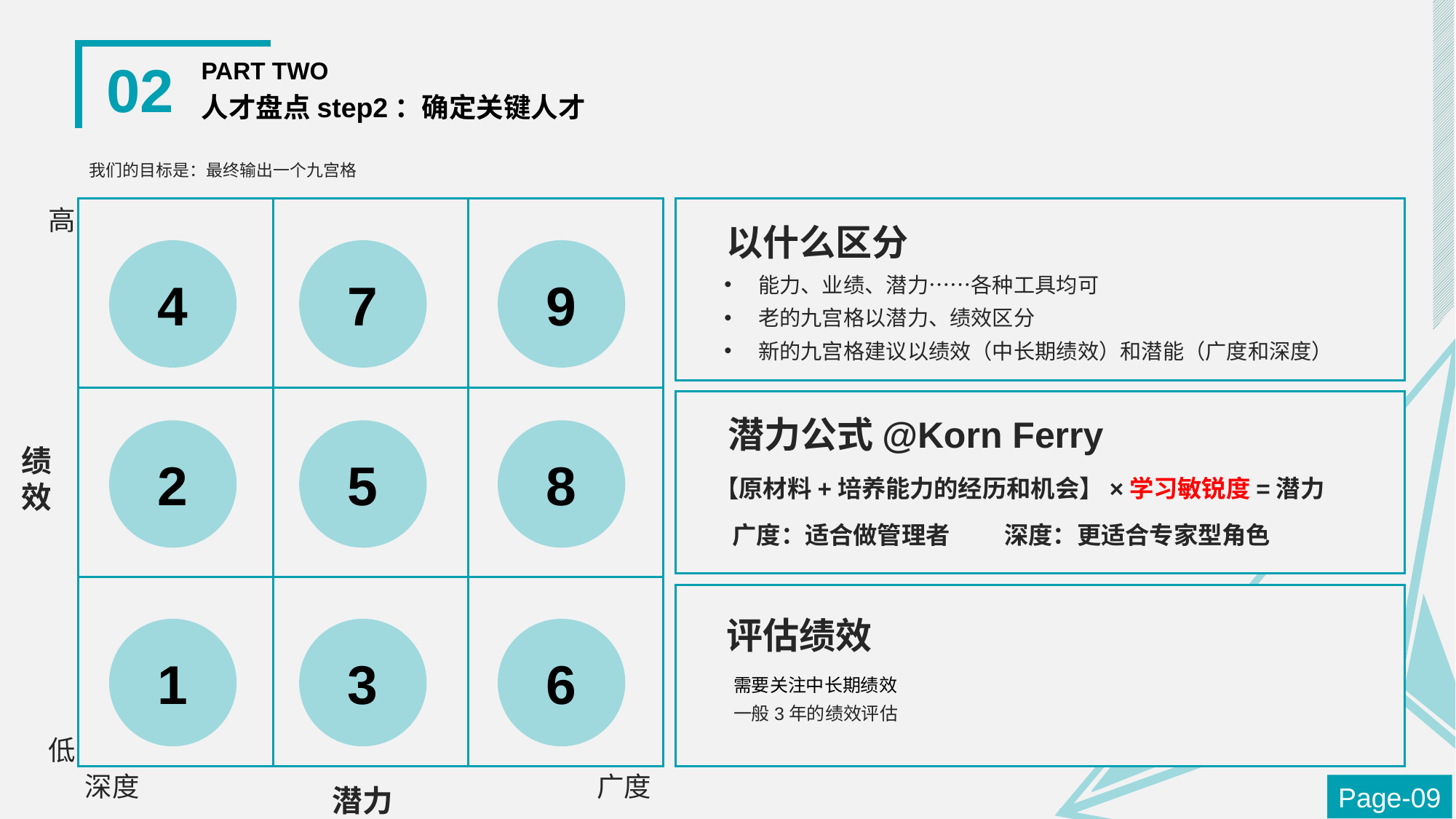

02
PART TWO
人才盘点step2：确定关键人才
我们的目标是：最终输出一个九宫格
高

以什么区分
4
7
9
能力、业绩、潜力……各种工具均可
老的九宫格以潜力、绩效区分
新的九宫格建议以绩效（中长期绩效）和潜能（广度和深度）

潜力公式@Korn Ferry
2
5
8
绩效
【原材料+培养能力的经历和机会】×学习敏锐度=潜力
广度：适合做管理者          深度：更适合专家型角色

评估绩效
1
3
6
需要关注中长期绩效
一般3年的绩效评估
低
深度
广度
Page-09
潜力